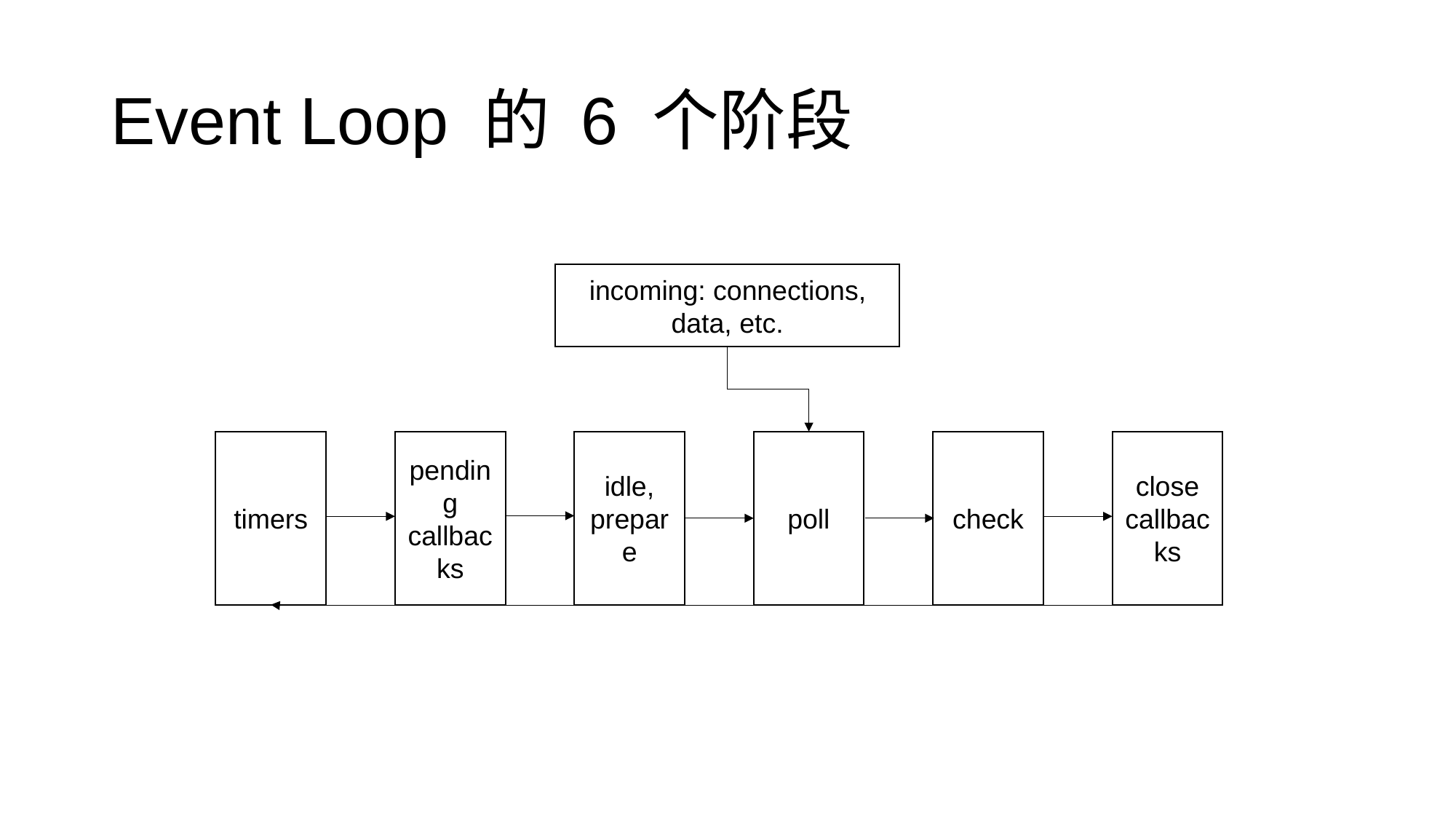

# Event Loop 的 6 个阶段
incoming: connections, data, etc.
timers
pending callbacks
idle, prepare
poll
check
close callbacks